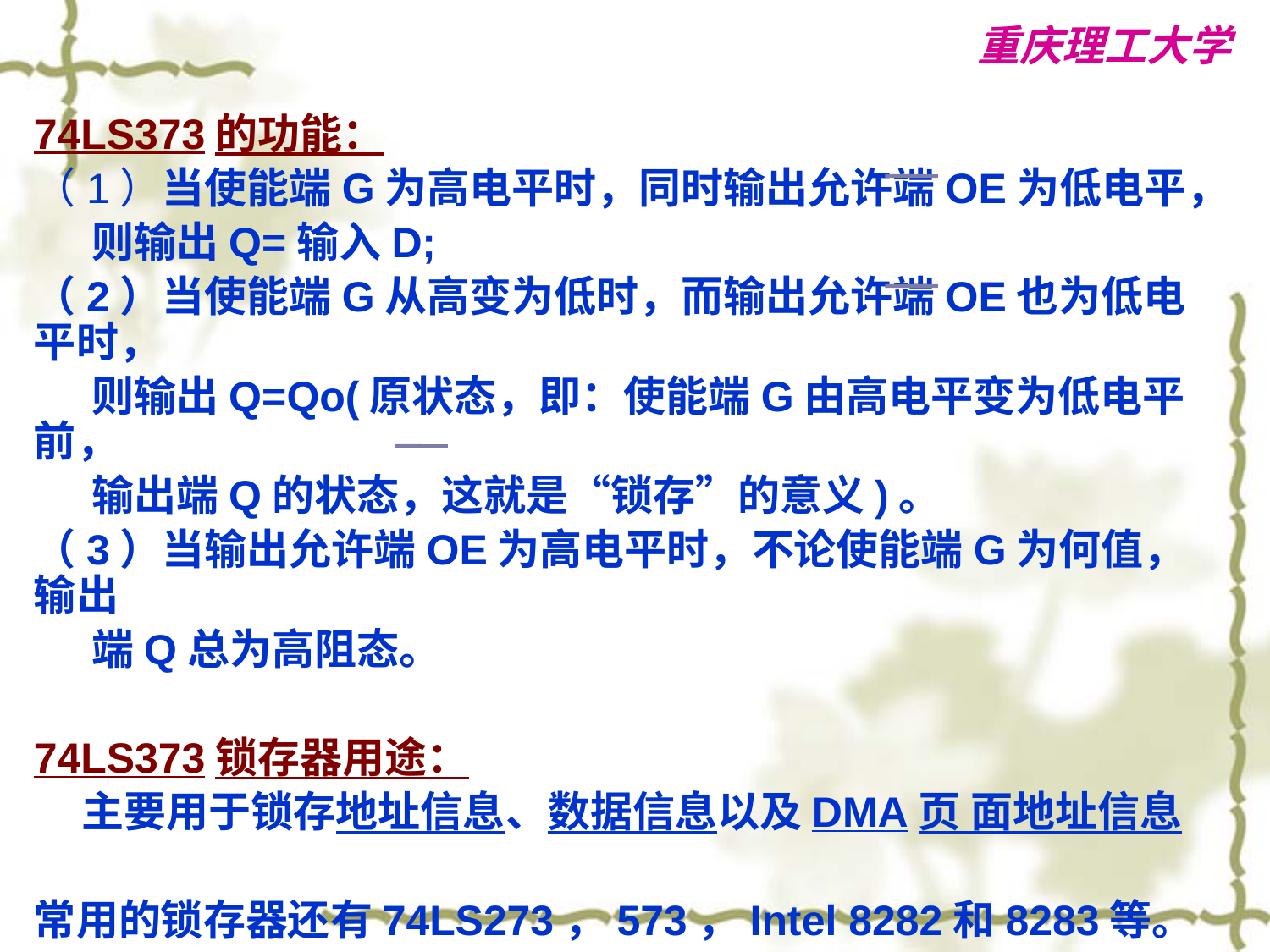

74LS373的功能：
（1）当使能端G为高电平时，同时输出允许端OE为低电平，
     则输出Q=输入D;
（2）当使能端G从高变为低时，而输出允许端OE也为低电平时，
     则输出Q=Qo(原状态，即：使能端G由高电平变为低电平前，
     输出端Q的状态，这就是“锁存”的意义)。
（3）当输出允许端OE为高电平时，不论使能端G为何值，输出
     端Q总为高阻态。

74LS373锁存器用途：
    主要用于锁存地址信息、数据信息以及DMA页 面地址信息

常用的锁存器还有74LS273，573，Intel 8282和8283等。